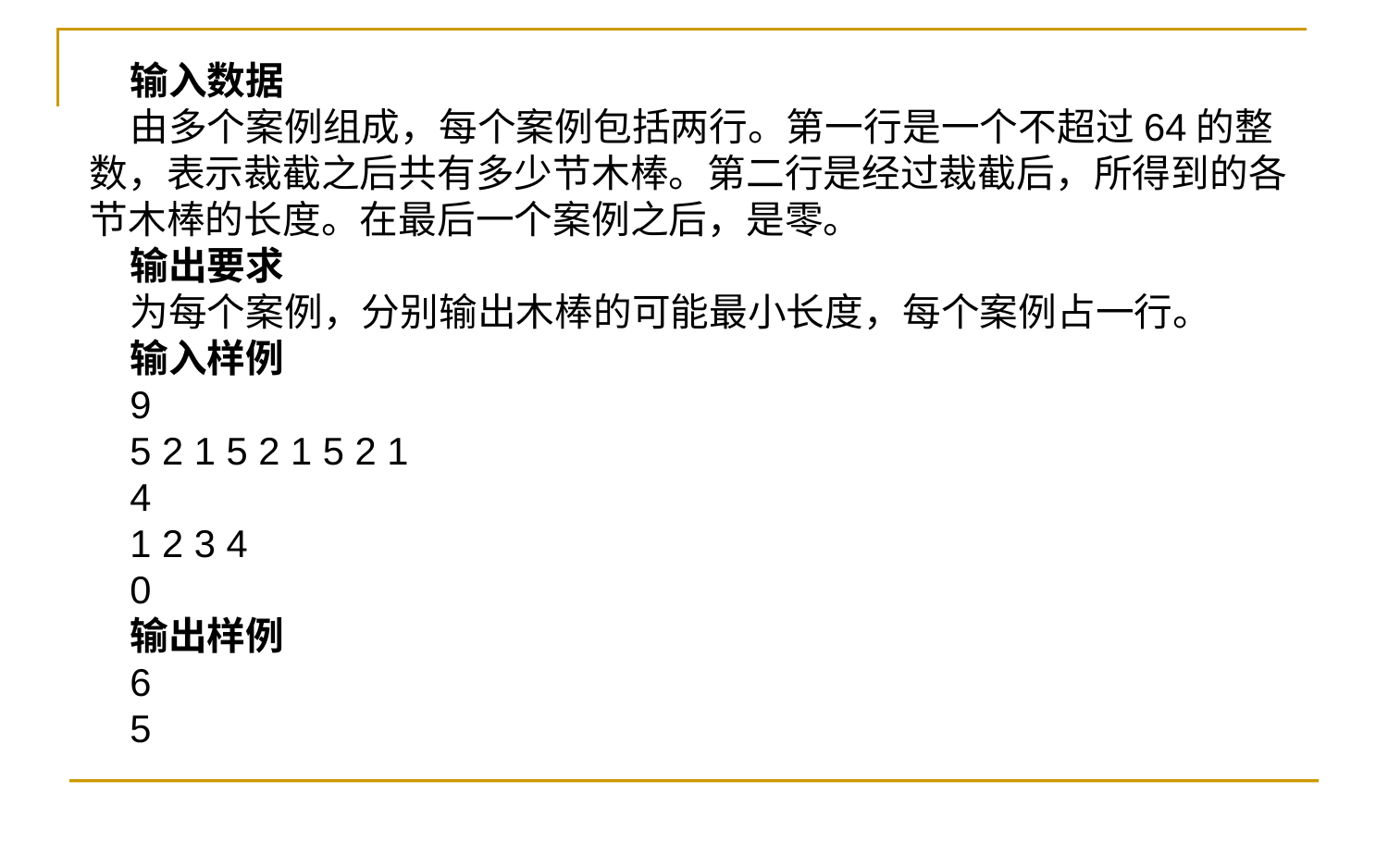

输入数据
由多个案例组成，每个案例包括两行。第一行是一个不超过64的整数，表示裁截之后共有多少节木棒。第二行是经过裁截后，所得到的各节木棒的长度。在最后一个案例之后，是零。
输出要求
为每个案例，分别输出木棒的可能最小长度，每个案例占一行。
输入样例
9
5 2 1 5 2 1 5 2 1
4
1 2 3 4
0
输出样例
6
5